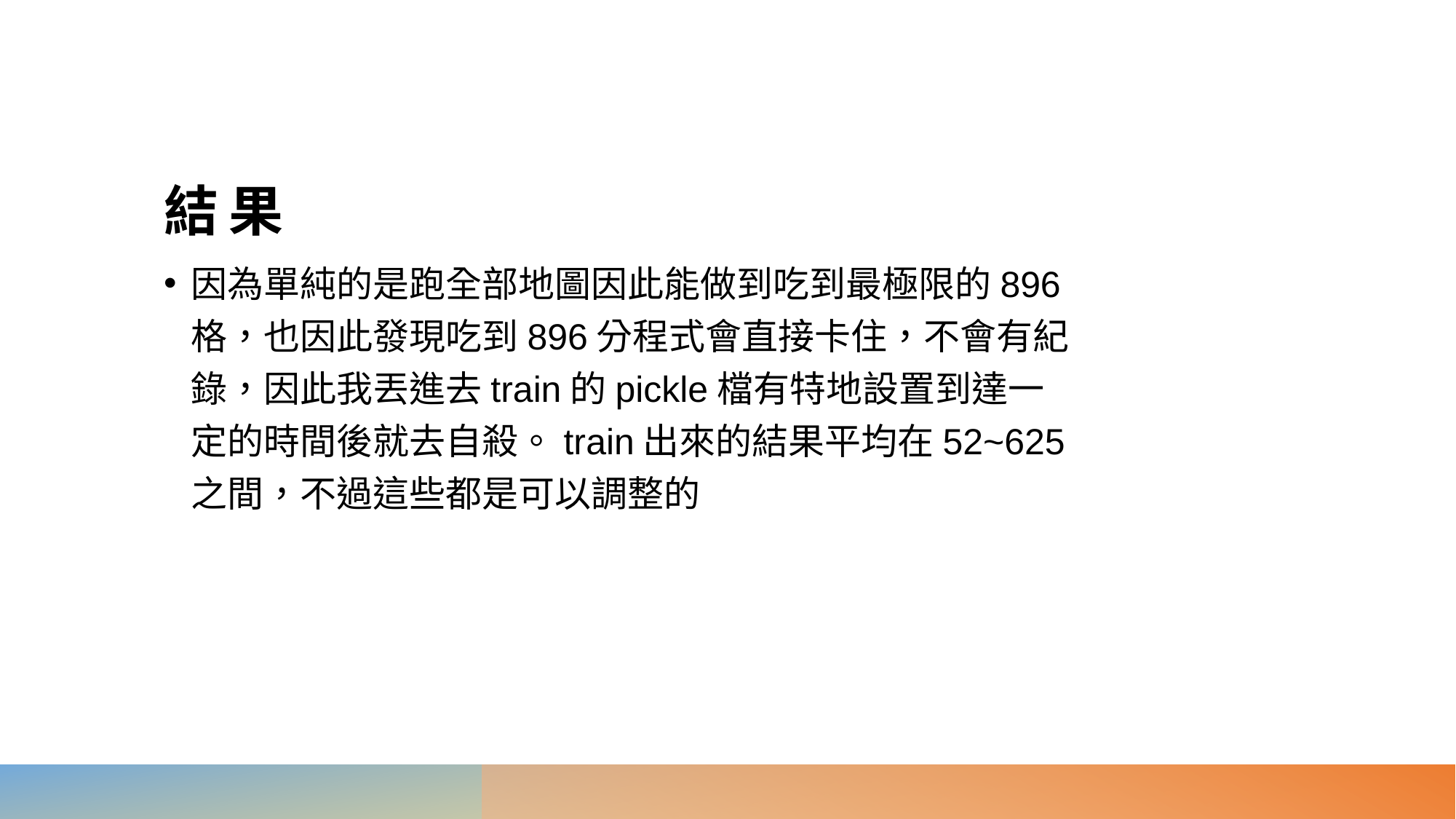

# 結果
因為單純的是跑全部地圖因此能做到吃到最極限的896格，也因此發現吃到896分程式會直接卡住，不會有紀錄，因此我丟進去train的pickle檔有特地設置到達一定的時間後就去自殺。train出來的結果平均在52~625 之間，不過這些都是可以調整的